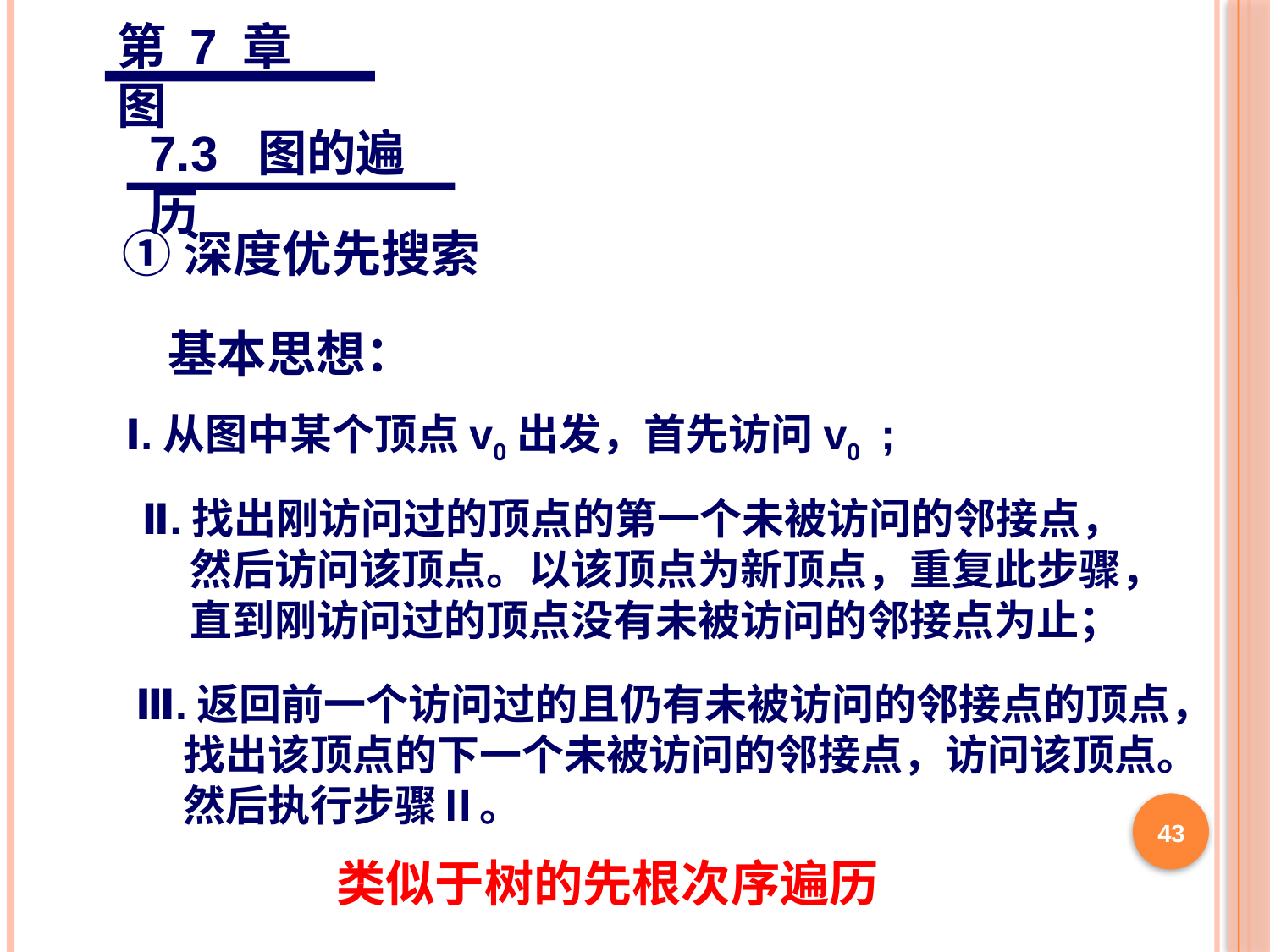

第 7 章  图

7.3  图的遍历

①深度优先搜索
基本思想：
Ⅰ.从图中某个顶点v0出发，首先访问v0   ;
Ⅱ.找出刚访问过的顶点的第一个未被访问的邻接点，
    然后访问该顶点。以该顶点为新顶点，重复此步骤，
    直到刚访问过的顶点没有未被访问的邻接点为止；
Ⅲ.返回前一个访问过的且仍有未被访问的邻接点的顶点，
    找出该顶点的下一个未被访问的邻接点，访问该顶点。
    然后执行步骤Ⅱ。
43
类似于树的先根次序遍历